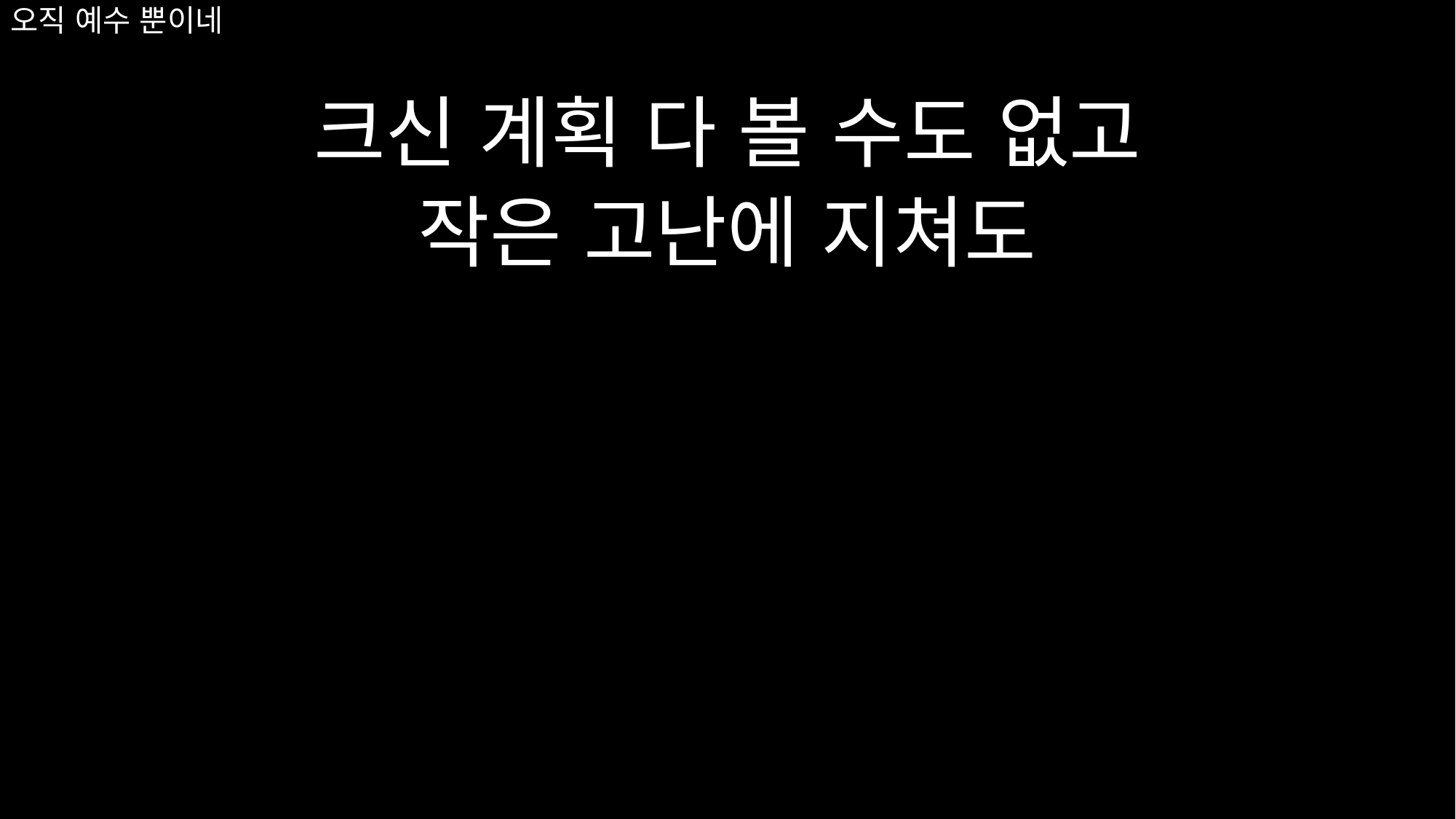

# 오직 예수 뿐이네
크신 계획 다 볼 수도 없고
작은 고난에 지쳐도